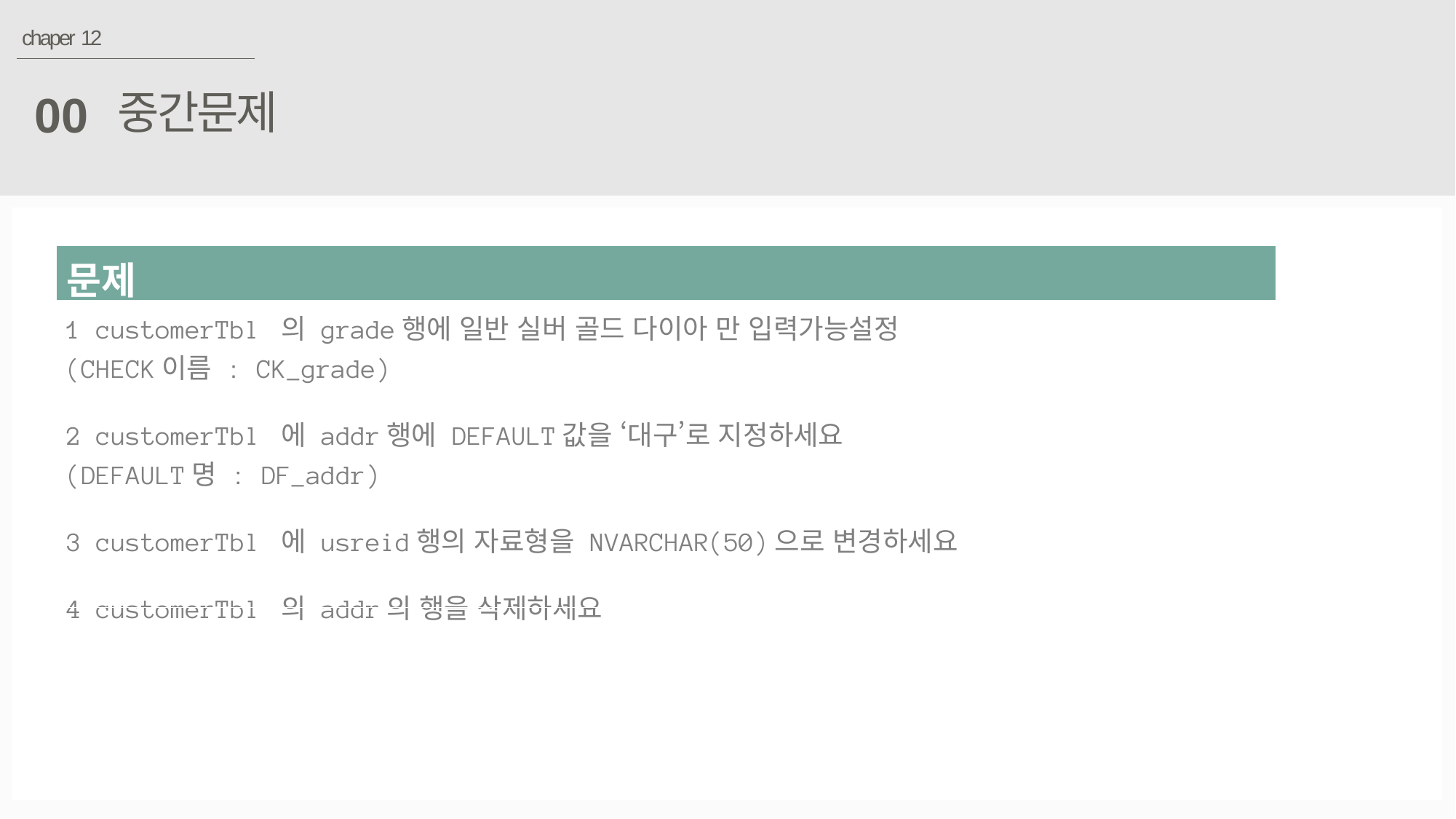

chaper  12
중간문제
00

| 문제 |
| --- |
| 1 customerTbl 의 grade행에 일반 실버 골드 다이아 만 입력가능설정 (CHECK이름 : CK\_grade) 2 customerTbl 에 addr행에 DEFAULT값을 ‘대구’로 지정하세요 (DEFAULT명 : DF\_addr) 3 customerTbl 에 usreid행의 자료형을 NVARCHAR(50)으로 변경하세요 ; 4 customerTbl 의 addr의 행을 삭제하세요 |